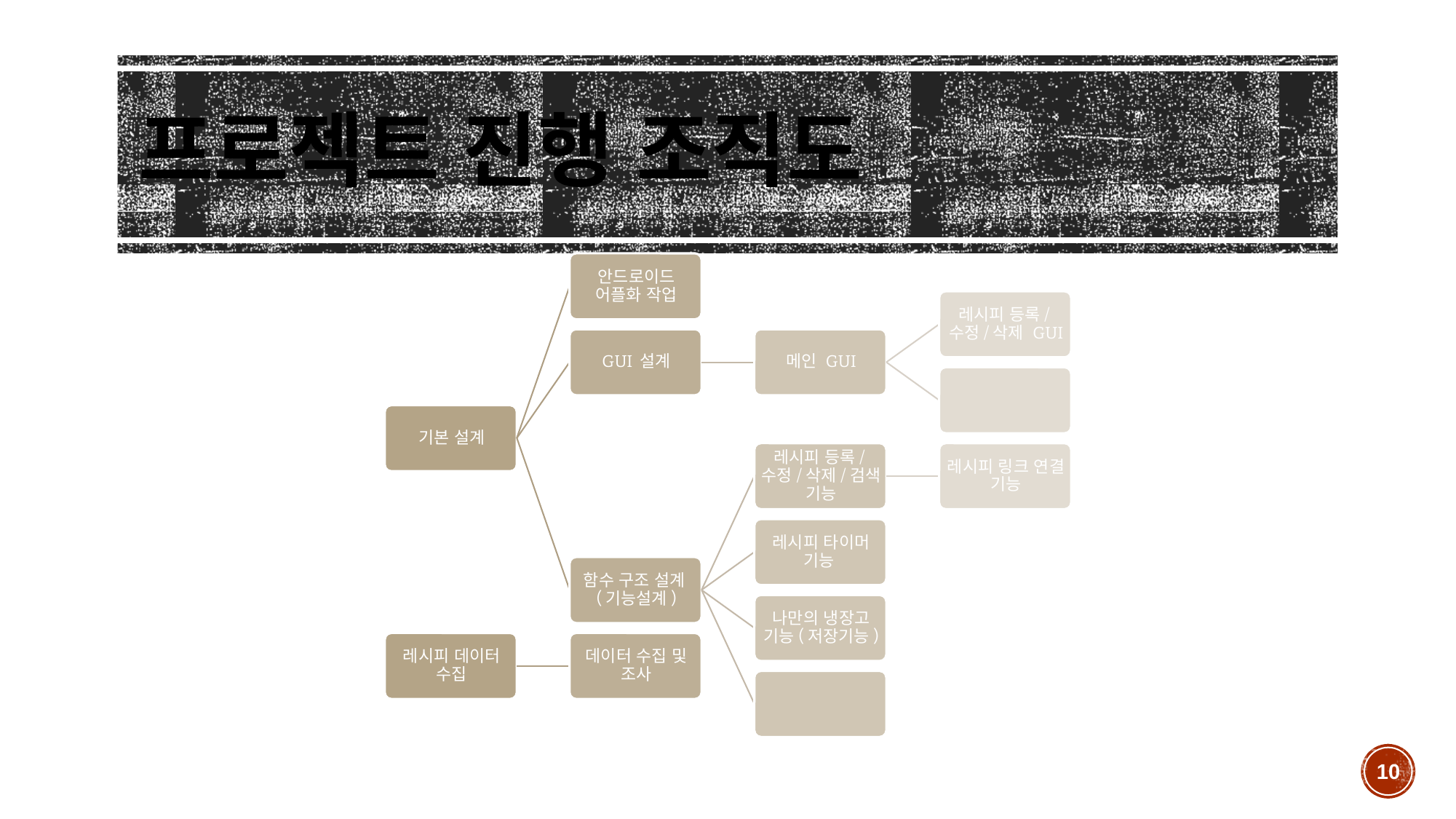

# 프로젝트 진행 조직도

기본 설계

안드로이드 어플화 작업

GUI 설계

메인 GUI

레시피 등록/수정/삭제 GUI

함수 구조 설계(기능설계)

레시피 등록/수정/삭제/검색 기능

레시피 링크 연결 기능

레시피 타이머 기능

나만의 냉장고 기능(저장기능)

레시피 데이터 수집

데이터 수집 및 조사

10